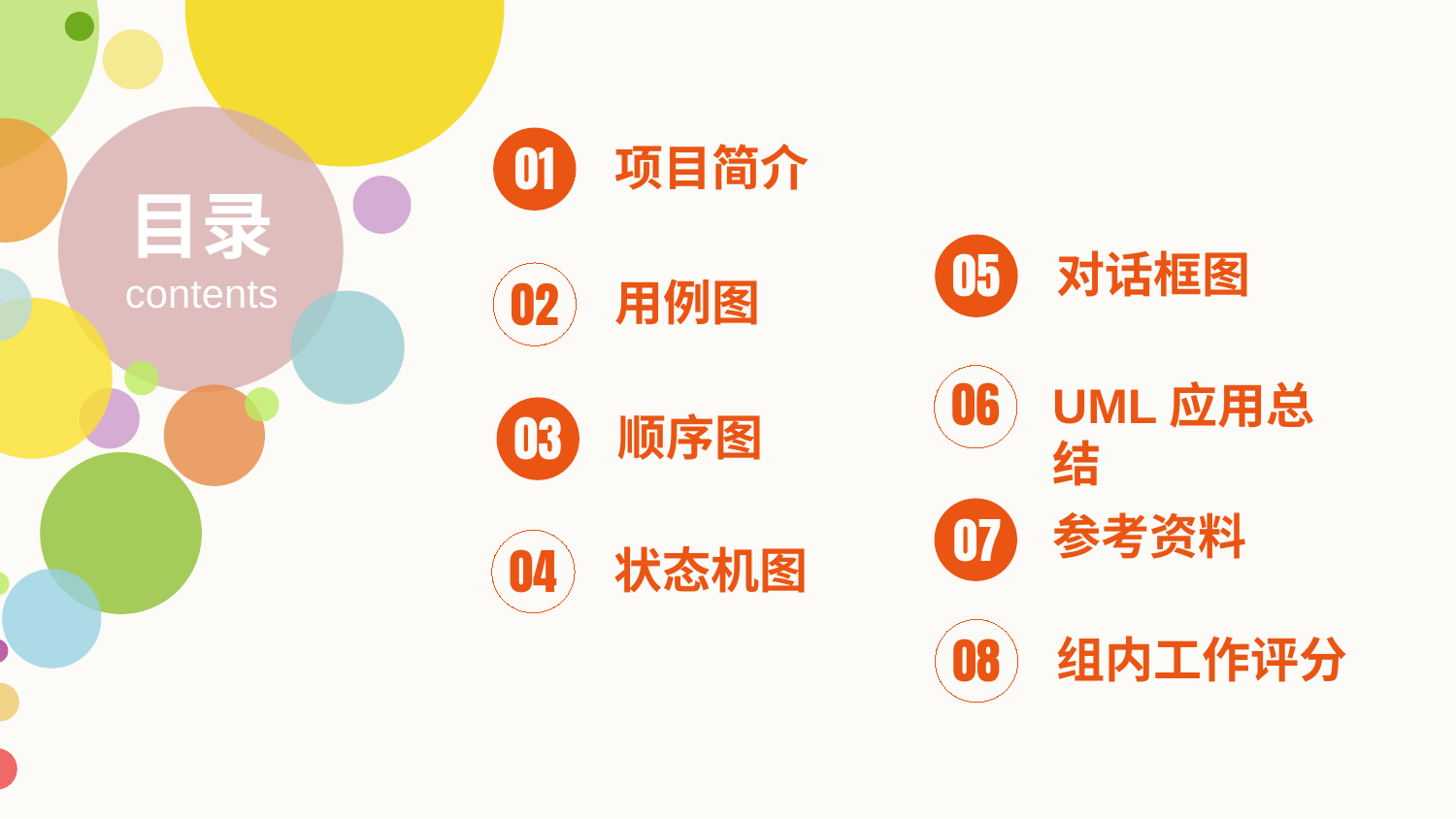

项目简介
01

目录
contents

对话框图
05

用例图
02

UML应用总结
06

顺序图
03

参考资料
07

状态机图
04

组内工作评分
08